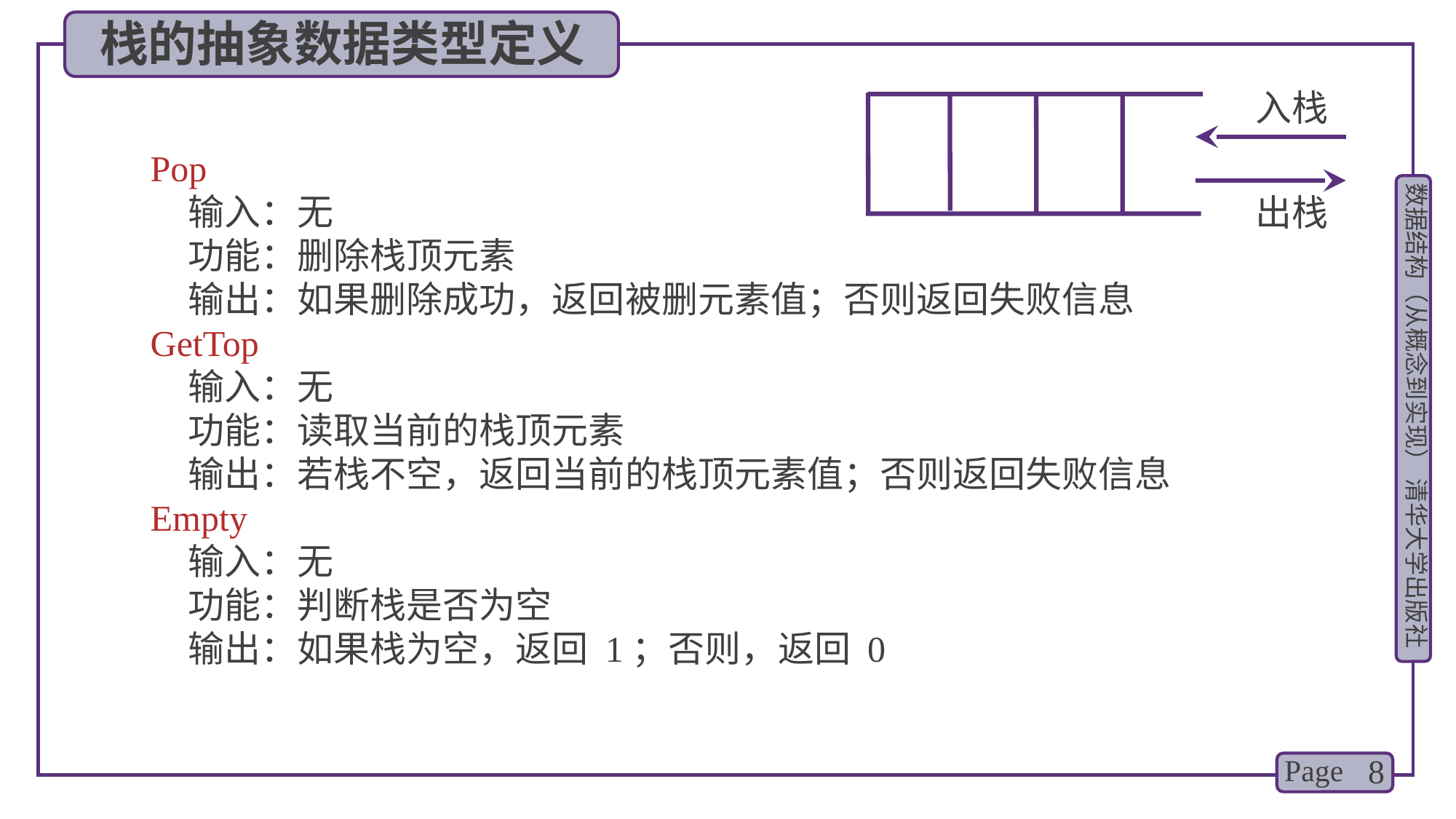

栈的抽象数据类型定义

入栈
    Pop
        输入：无
        功能：删除栈顶元素
        输出：如果删除成功，返回被删元素值；否则返回失败信息
    GetTop
        输入：无
        功能：读取当前的栈顶元素
        输出：若栈不空，返回当前的栈顶元素值；否则返回失败信息
    Empty
        输入：无
        功能：判断栈是否为空
        输出：如果栈为空，返回 1；否则，返回 0
出栈